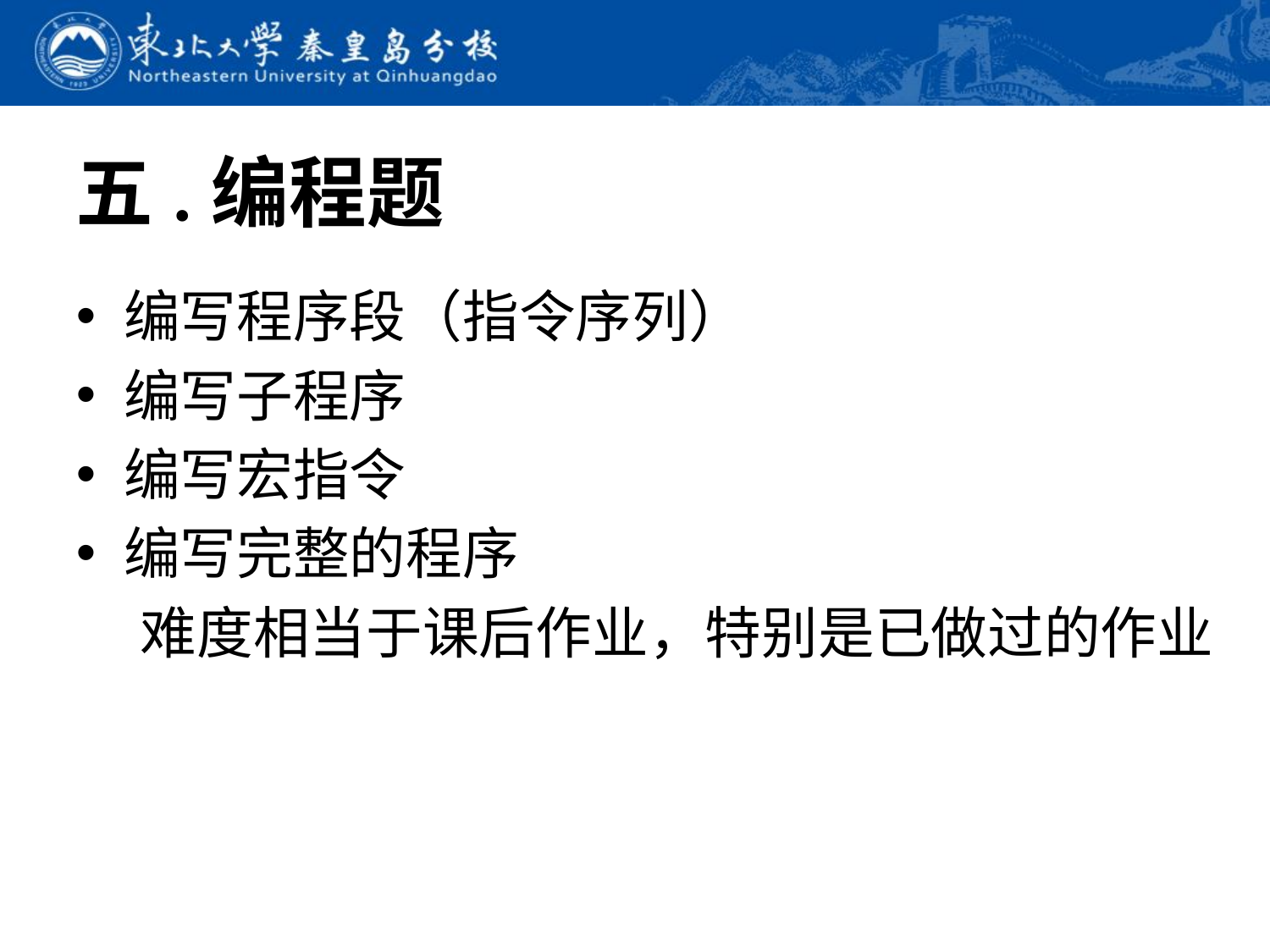

# 五.编程题
编写程序段（指令序列）
编写子程序
编写宏指令
编写完整的程序
    难度相当于课后作业，特别是已做过的作业